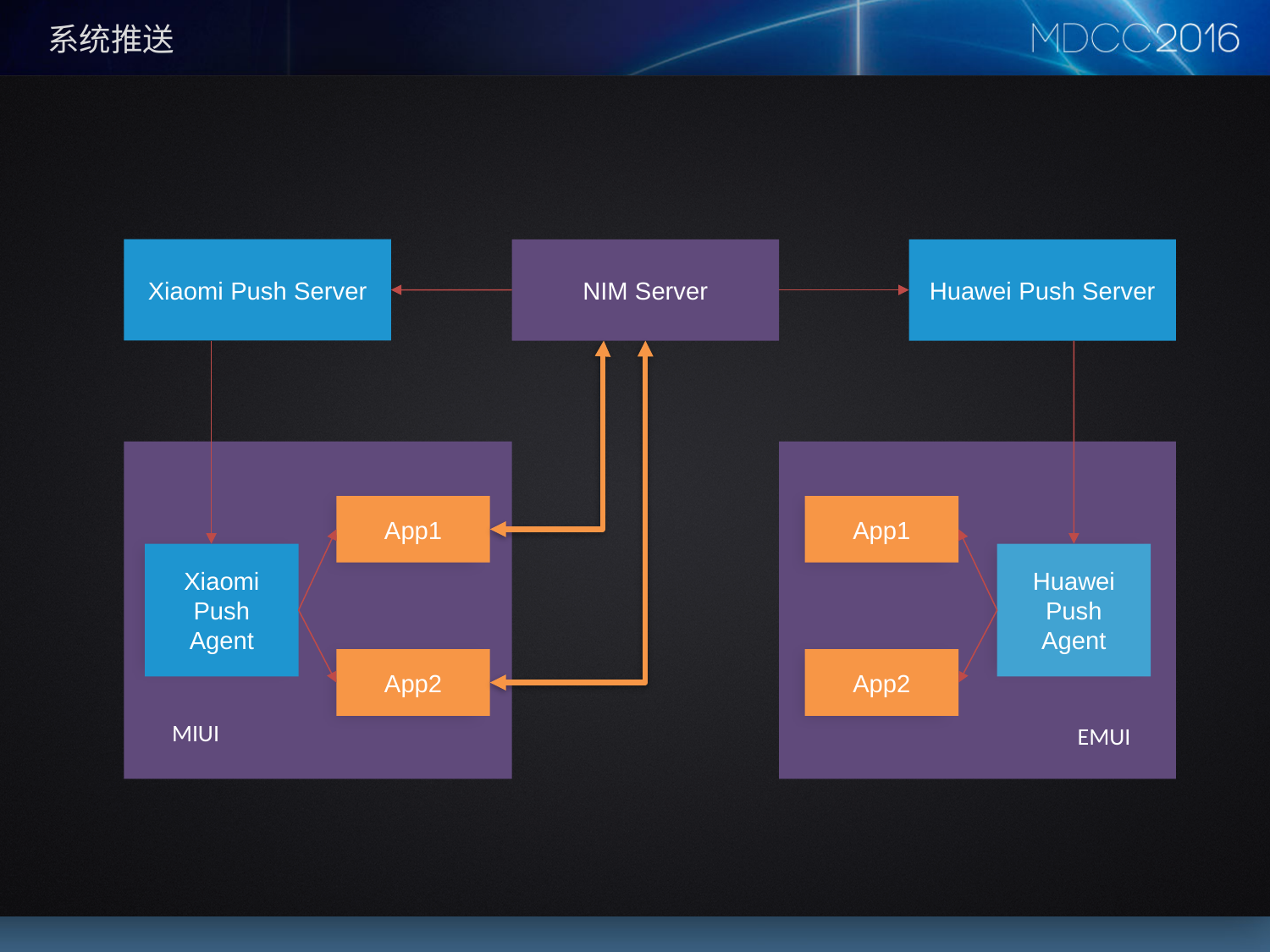

# 系统推送
Xiaomi Push Server
NIM Server
Huawei Push Server

App1
App1
Xiaomi
 Push
Agent
Huawei
 Push
Agent
App2
App2
MIUI
EMUI